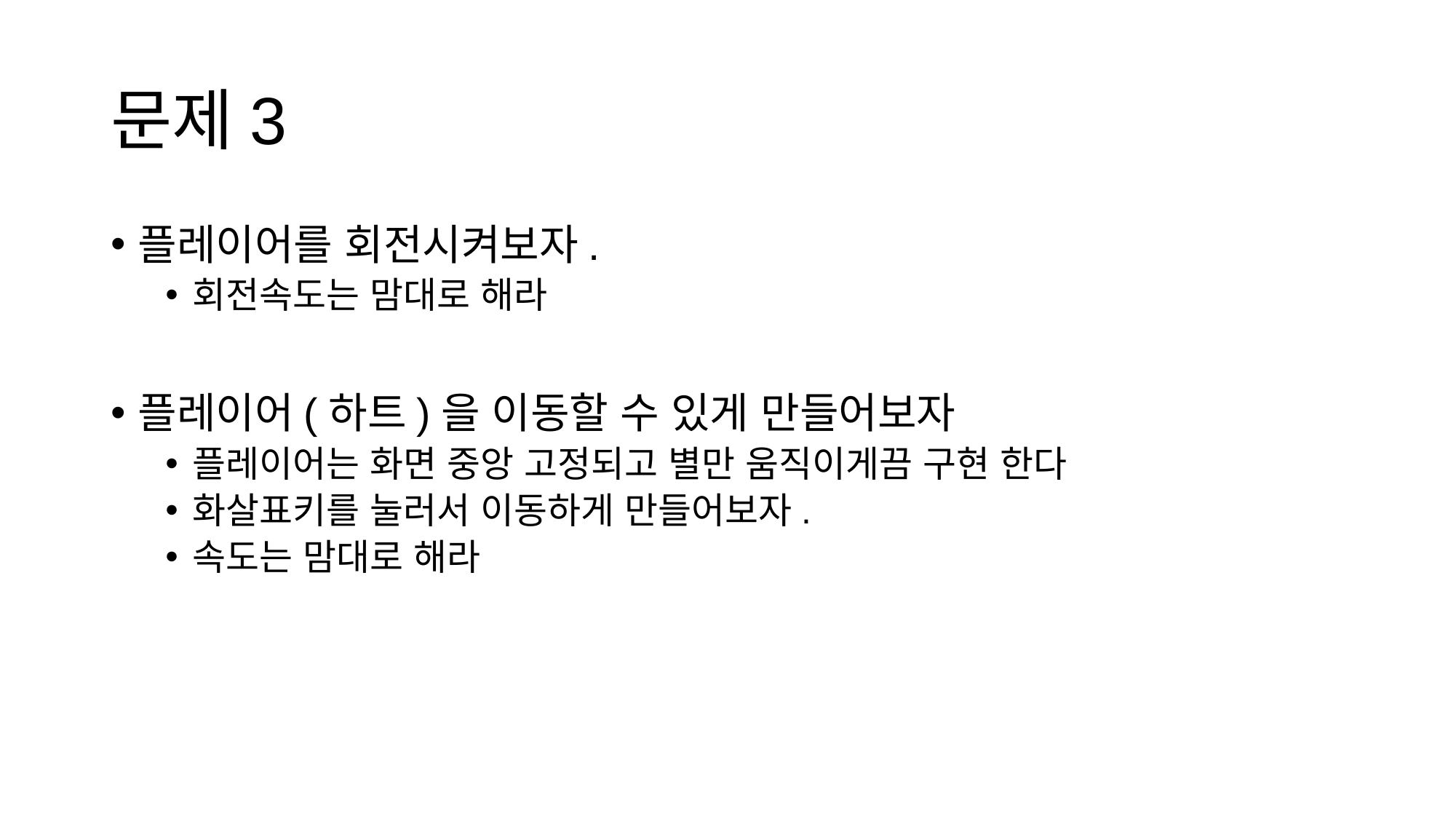

# 문제3
플레이어를 회전시켜보자.
회전속도는 맘대로 해라

플레이어(하트)을 이동할 수 있게 만들어보자
플레이어는 화면 중앙 고정되고 별만 움직이게끔 구현 한다
화살표키를 눌러서 이동하게 만들어보자.
속도는 맘대로 해라